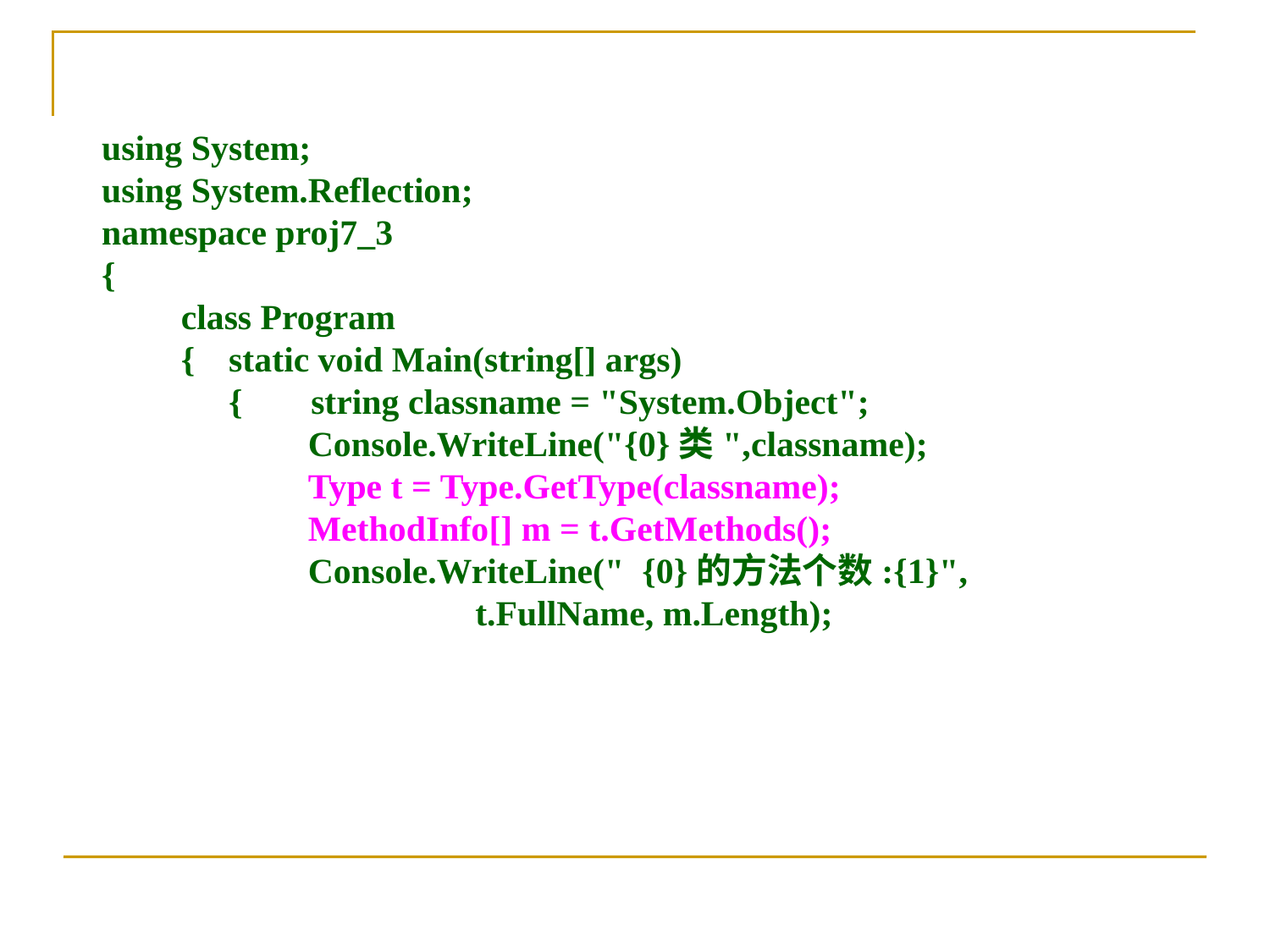

using System;
using System.Reflection;
namespace proj7_3
{
　　class Program
　　{	static void Main(string[] args)
	{　  string classname = "System.Object";
	　　Console.WriteLine("{0}类",classname);
	　　Type t = Type.GetType(classname);
	　　MethodInfo[] m = t.GetMethods();
	　　Console.WriteLine("  {0}的方法个数:{1}",
                                          t.FullName, m.Length);